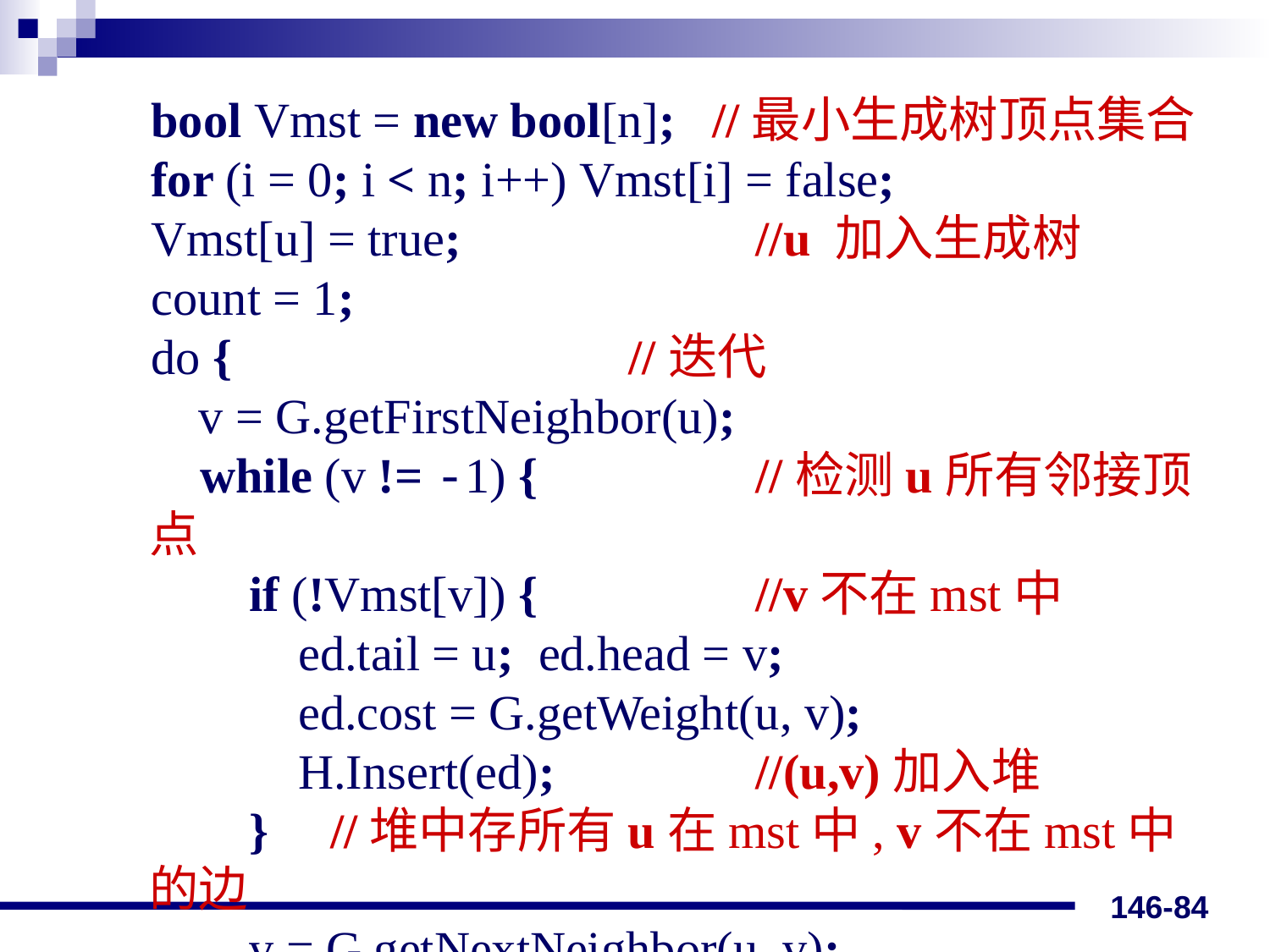

bool Vmst = new bool[n];   //最小生成树顶点集合
    for (i = 0; i < n; i++) Vmst[i] = false;
    Vmst[u] = true;		        //u 加入生成树
    count = 1;
    do {			        //迭代
	    v = G.getFirstNeighbor(u);
        while (v != -1) {	        //检测u所有邻接顶点
            if (!Vmst[v]) {	        //v不在mst中
                ed.tail = u;  ed.head = v;
                ed.cost = G.getWeight(u, v);
                H.Insert(ed);	        //(u,v)加入堆
            }     //堆中存所有u在mst中, v不在mst中的边
            v = G.getNextNeighbor(u, v);
146-84